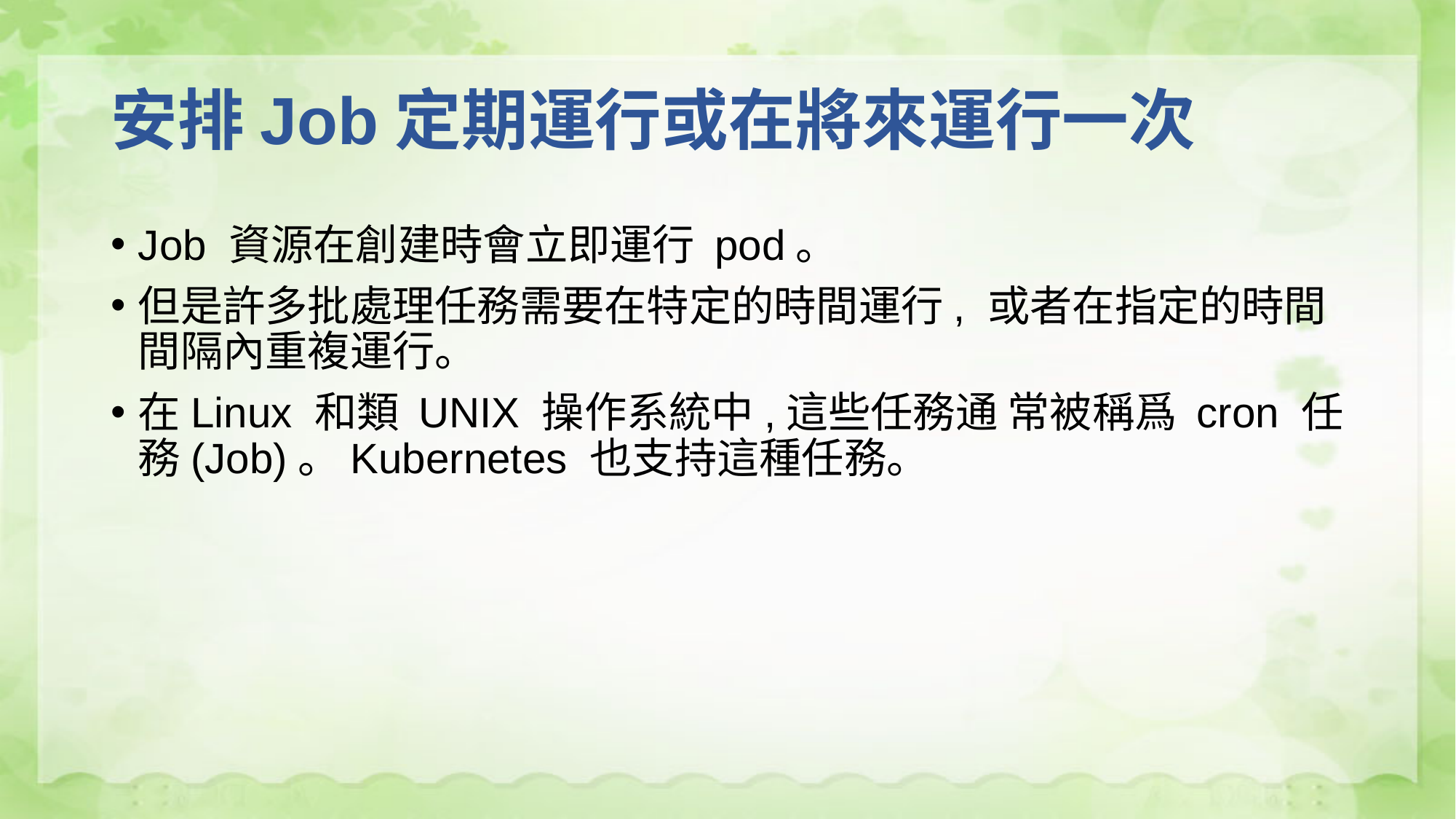

# 安排Job定期運行或在將來運行一次
Job 資源在創建時會立即運行 pod。
但是許多批處理任務需要在特定的時間運行, 或者在指定的時間間隔內重複運行。
在Linux 和類 UNIX 操作系統中,這些任務通 常被稱爲 cron 任務(Job)。Kubernetes 也支持這種任務。